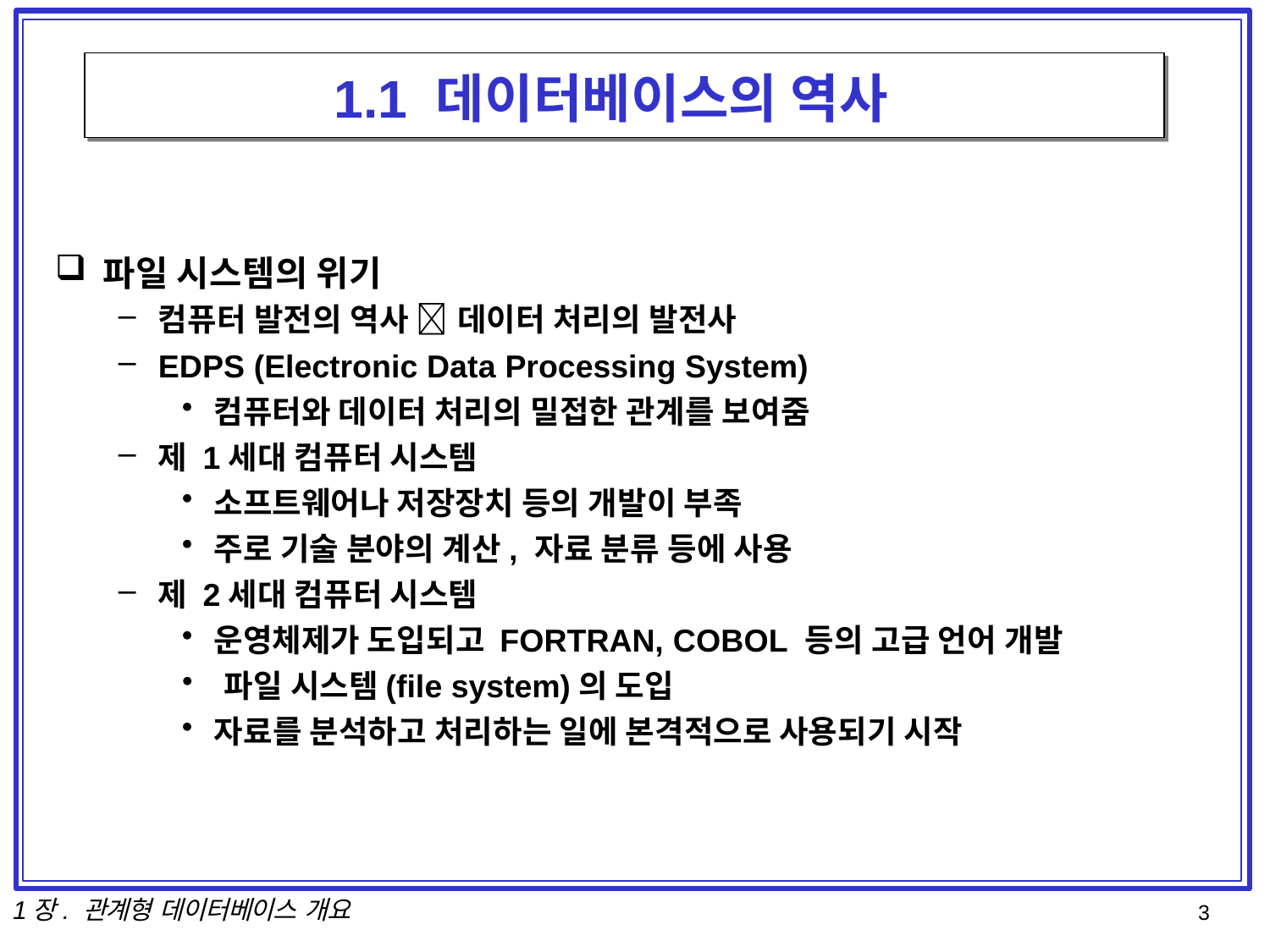

# 1.1 데이터베이스의 역사
파일 시스템의 위기
컴퓨터 발전의 역사 ≅ 데이터 처리의 발전사
EDPS (Electronic Data Processing System)
컴퓨터와 데이터 처리의 밀접한 관계를 보여줌
제 1세대 컴퓨터 시스템
소프트웨어나 저장장치 등의 개발이 부족
주로 기술 분야의 계산, 자료 분류 등에 사용
제 2세대 컴퓨터 시스템
운영체제가 도입되고 FORTRAN, COBOL 등의 고급 언어 개발
파일 시스템(file system)의 도입
자료를 분석하고 처리하는 일에 본격적으로 사용되기 시작
1장. 관계형 데이터베이스 개요
3